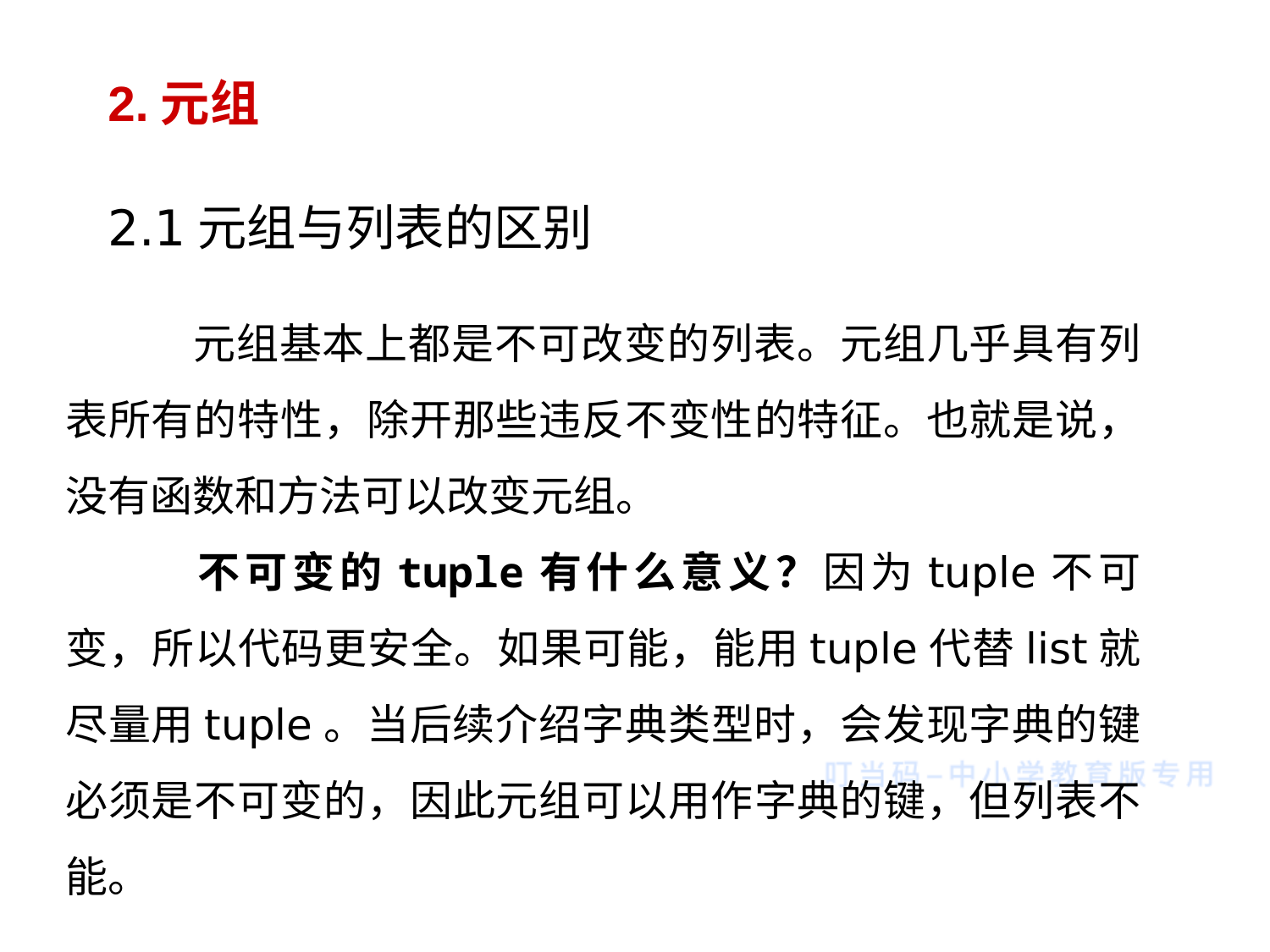

2.元组
2.1元组与列表的区别
	元组基本上都是不可改变的列表。元组几乎具有列表所有的特性，除开那些违反不变性的特征。也就是说，没有函数和方法可以改变元组。
	不可变的tuple有什么意义？因为tuple不可变，所以代码更安全。如果可能，能用tuple代替list就尽量用tuple。当后续介绍字典类型时，会发现字典的键必须是不可变的，因此元组可以用作字典的键，但列表不能。